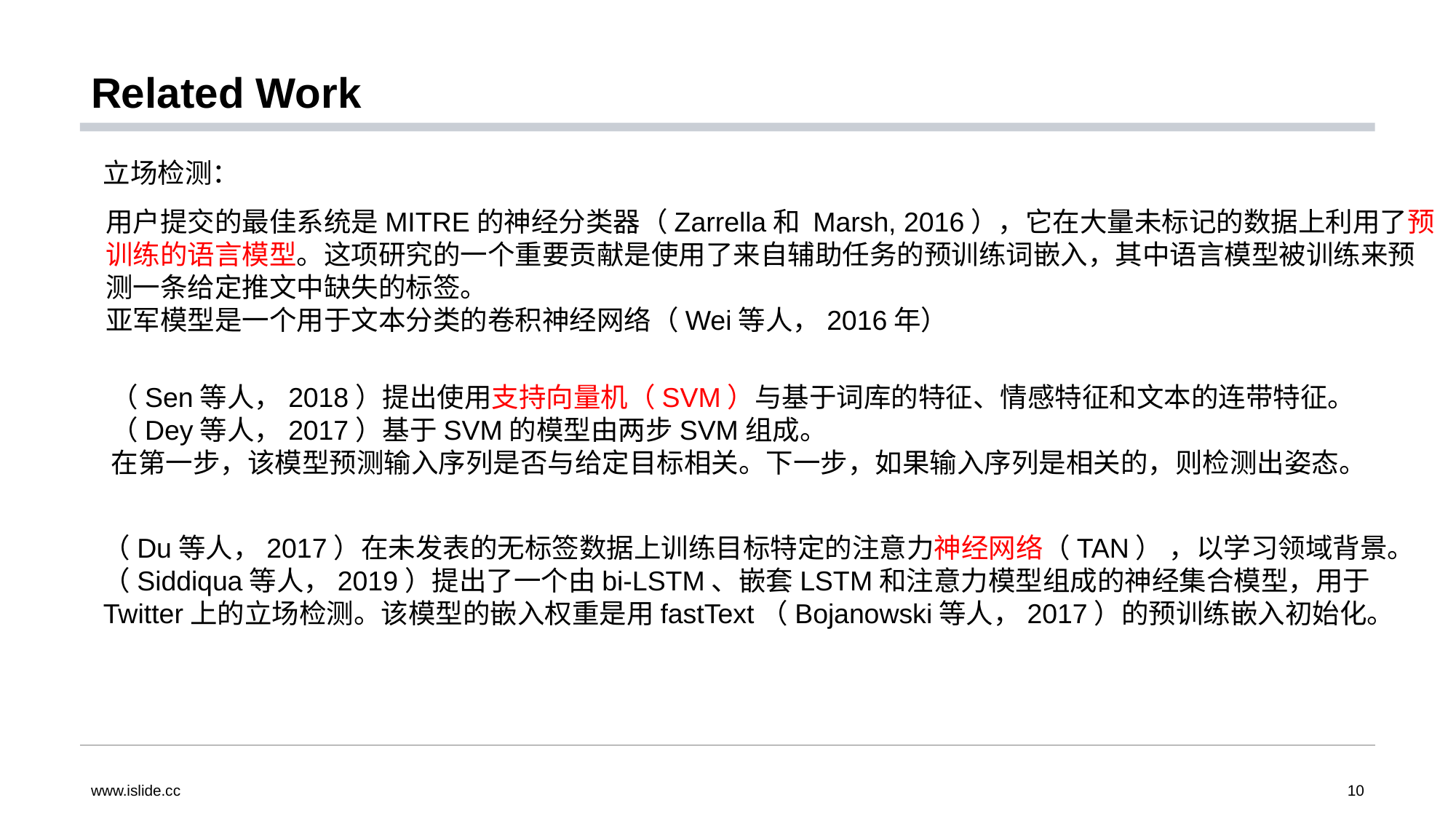

# Related Work
立场检测：

用户提交的最佳系统是MITRE的神经分类器（Zarrella和 Marsh, 2016），它在大量未标记的数据上利用了预训练的语言模型。这项研究的一个重要贡献是使用了来自辅助任务的预训练词嵌入，其中语言模型被训练来预测一条给定推文中缺失的标签。
亚军模型是一个用于文本分类的卷积神经网络（Wei等人，2016年）
SemEval 2016发布了最著名的政治立场检测数据（Mohammad等人，2016b；Aldayel和Magdy，2019），并对使用Twitter数据进行立场检测的方法进行了高水平的回顾。
（Sen等人，2018）提出使用支持向量机（SVM）与基于词库的特征、情感特征和文本的连带特征。
（Dey等人，2017）基于SVM的模型由两步SVM组成。
在第一步，该模型预测输入序列是否与给定目标相关。下一步，如果输入序列是相关的，则检测出姿态。
（Du等人，2017）在未发表的无标签数据上训练目标特定的注意力神经网络（TAN） ，以学习领域背景。
（Siddiqua等人，2019）提出了一个由bi-LSTM、嵌套LSTM和注意力模型组成的神经集合模型，用于Twitter上的立场检测。该模型的嵌入权重是用fastText（Bojanowski等人，2017）的预训练嵌入初始化。
www.islide.cc
10